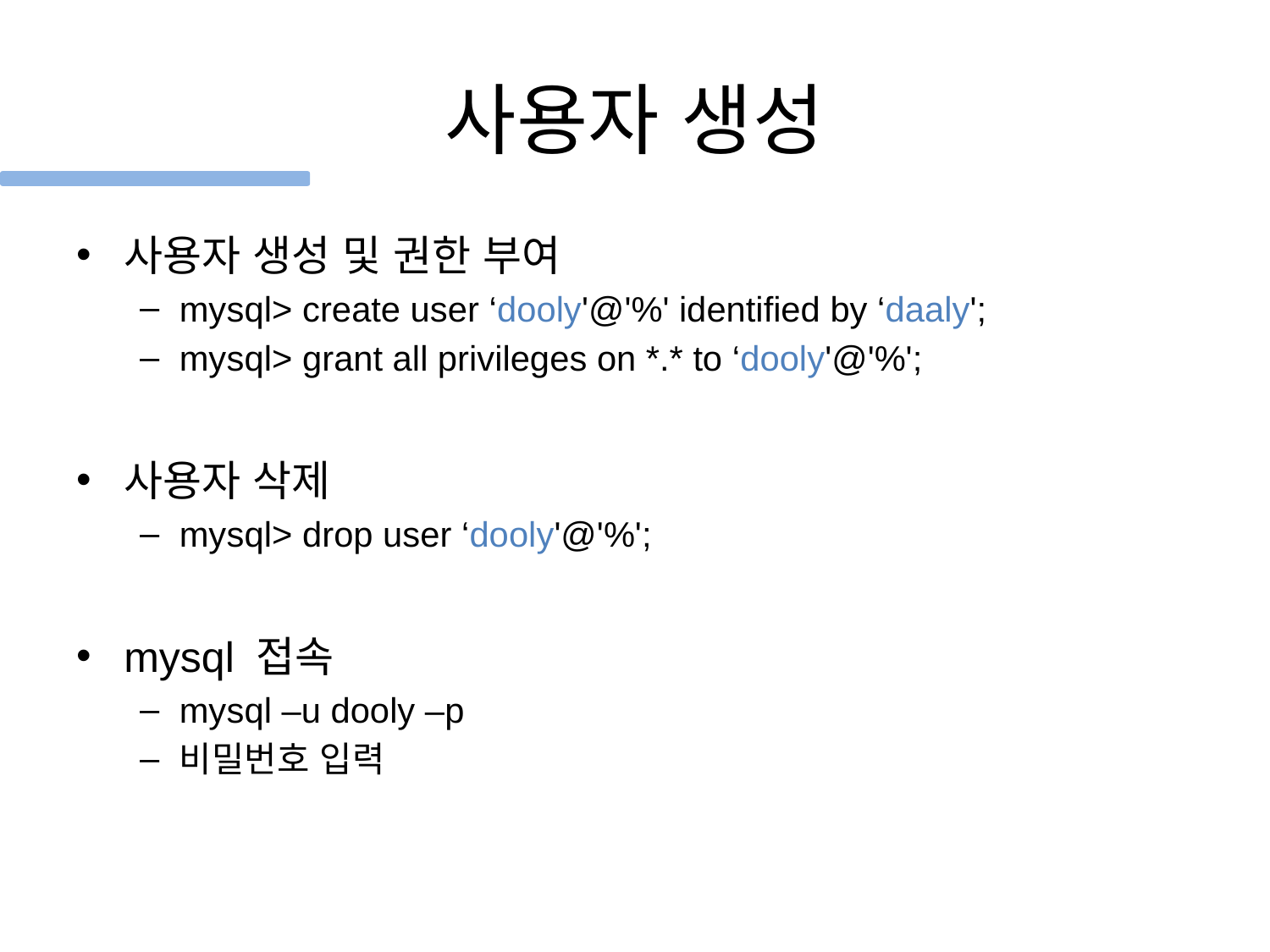

# 사용자 생성

사용자 생성 및 권한 부여
mysql> create user ‘dooly'@'%' identified by ‘daaly';
mysql> grant all privileges on *.* to ‘dooly'@'%';

사용자 삭제
mysql> drop user ‘dooly'@'%';

mysql 접속
mysql –u dooly –p
비밀번호 입력